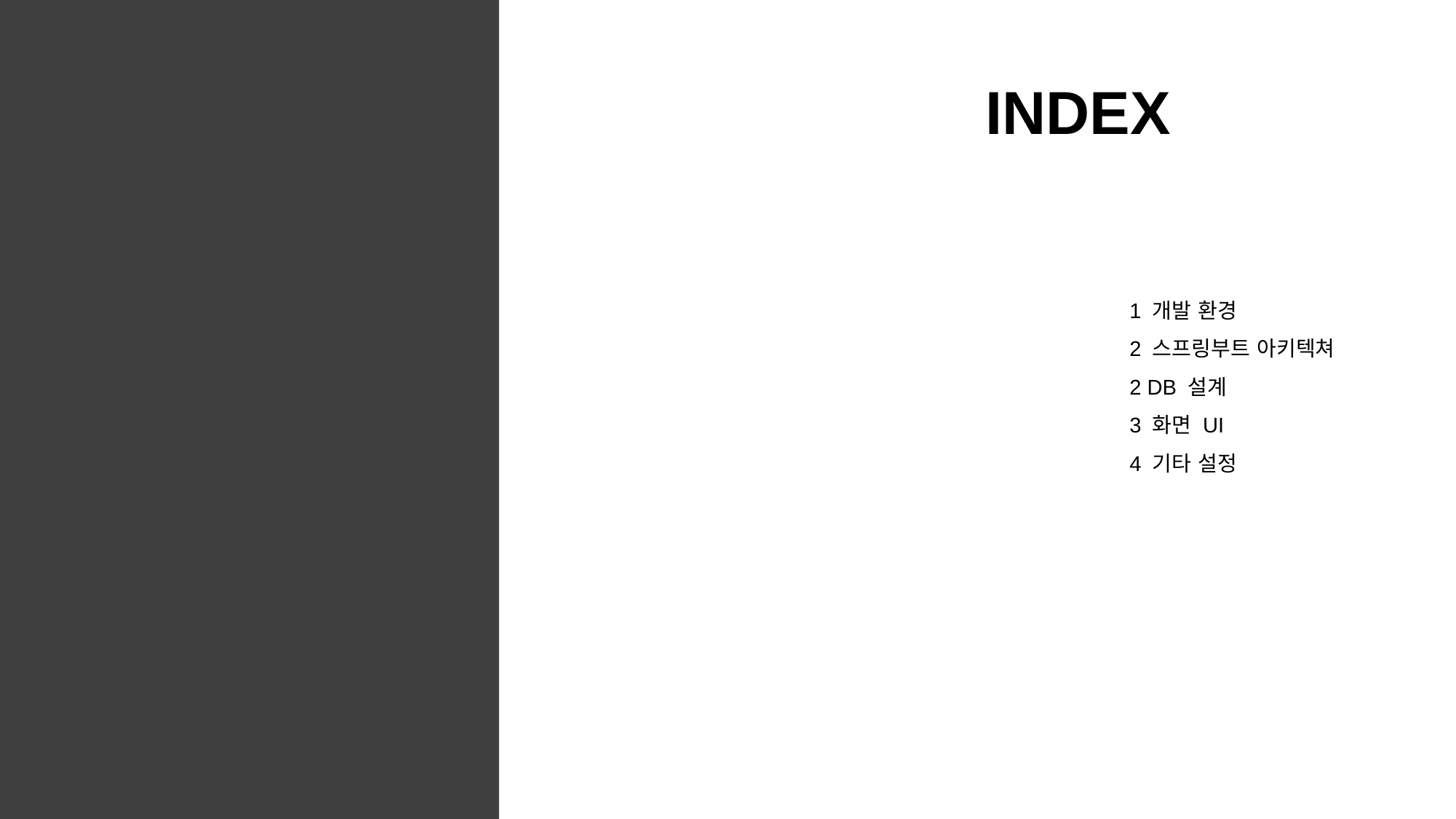

INDEX

1 개발 환경
2 스프링부트 아키텍쳐
2 DB 설계
3 화면 UI
4 기타 설정